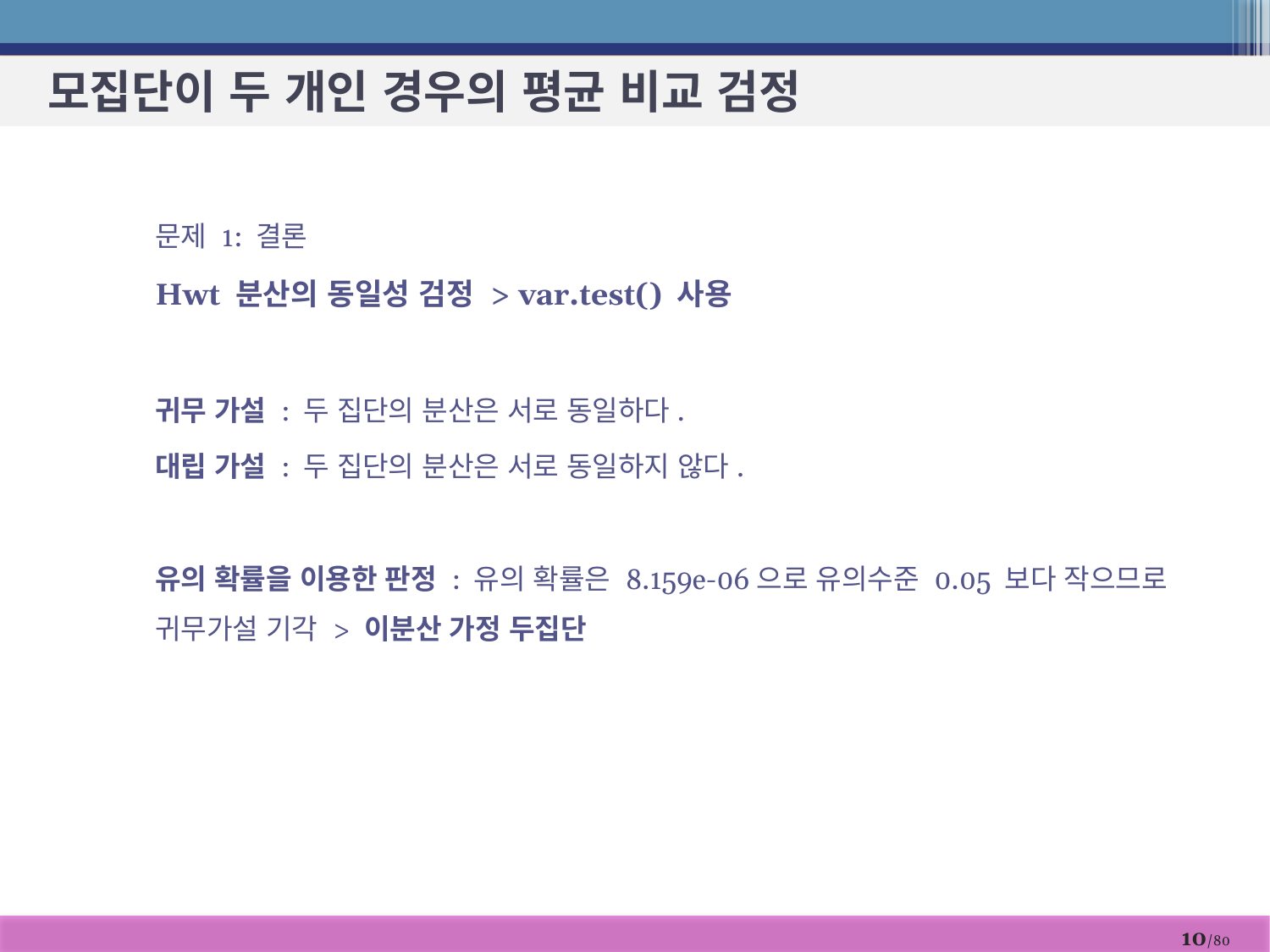

# 모집단이 두 개인 경우의 평균 비교 검정

문제 1: 결론
Hwt 분산의 동일성 검정 > var.test() 사용

귀무 가설 : 두 집단의 분산은 서로 동일하다.
대립 가설 : 두 집단의 분산은 서로 동일하지 않다.

유의 확률을 이용한 판정 : 유의 확률은 8.159e-06으로 유의수준 0.05 보다 작으므로 귀무가설 기각 > 이분산 가정 두집단